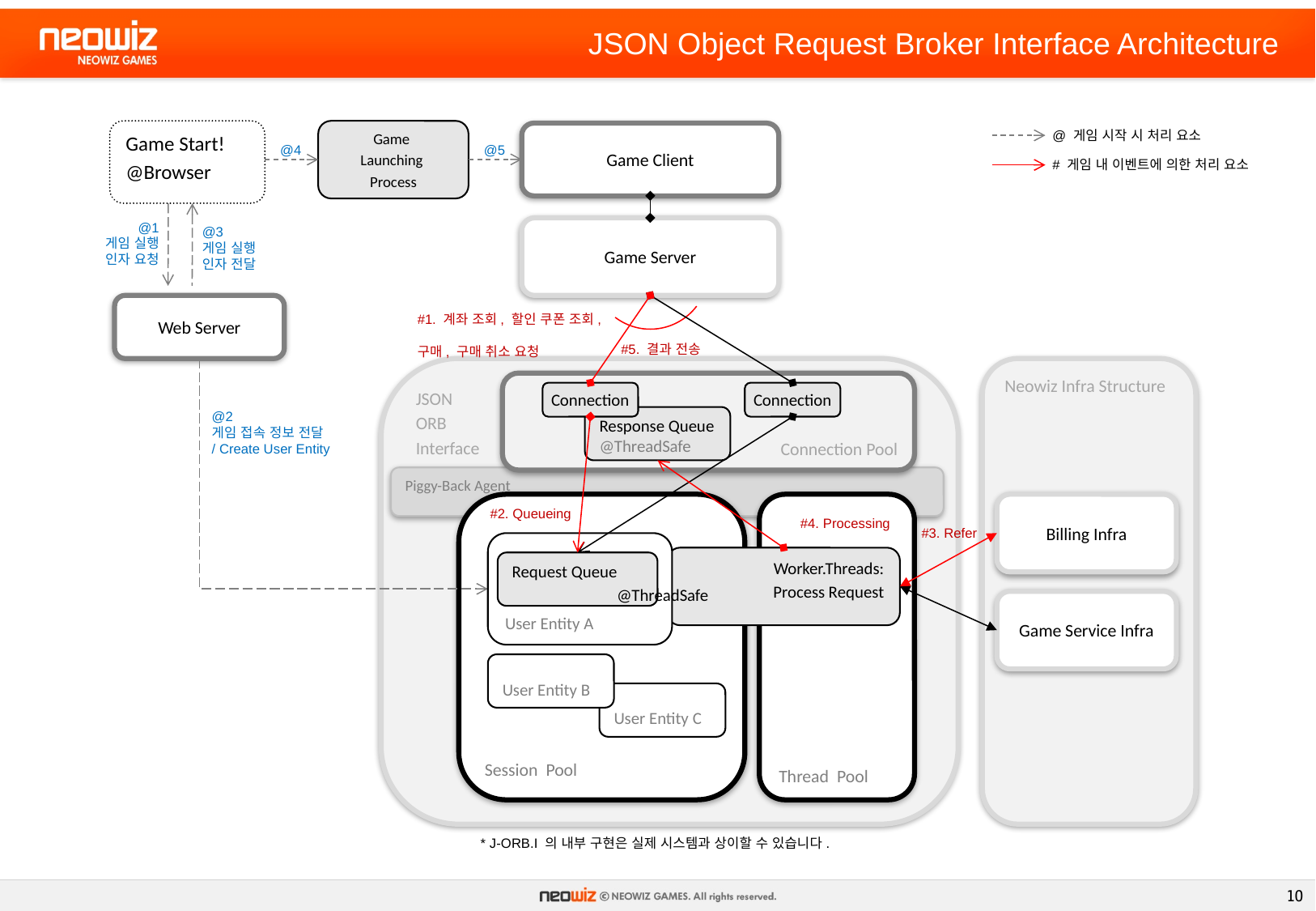

# JSON Object Request Broker Interface Architecture
Game Start!
@Browser

Player
Game
Launching
Process
@ 게임 시작 시 처리 요소
Game Client
@5
@4
# 게임 내 이벤트에 의한 처리 요소

@1
게임 실행
인자 요청
@3
게임 실행
인자 전달
Game Server
Web Server
#1. 계좌 조회, 할인 쿠폰 조회,
구매, 구매 취소 요청
#5. 결과 전송
Neowiz Infra Structure
JSON
ORB
Interface
Connection Pool
Connection
Connection
@2
게임 접속 정보 전달
/ Create User Entity
Response Queue
@ThreadSafe
Piggy-Back Agent
Session  Pool
Billing Infra
Thread  Pool
#2. Queueing
#4. Processing
#3. Refer
User Entity A
Worker.Threads:
Process Request
Request Queue
@ThreadSafe
Game Service Infra
User Entity B
User Entity C
* J-ORB.I 의 내부 구현은 실제 시스템과 상이할 수 있습니다.
10